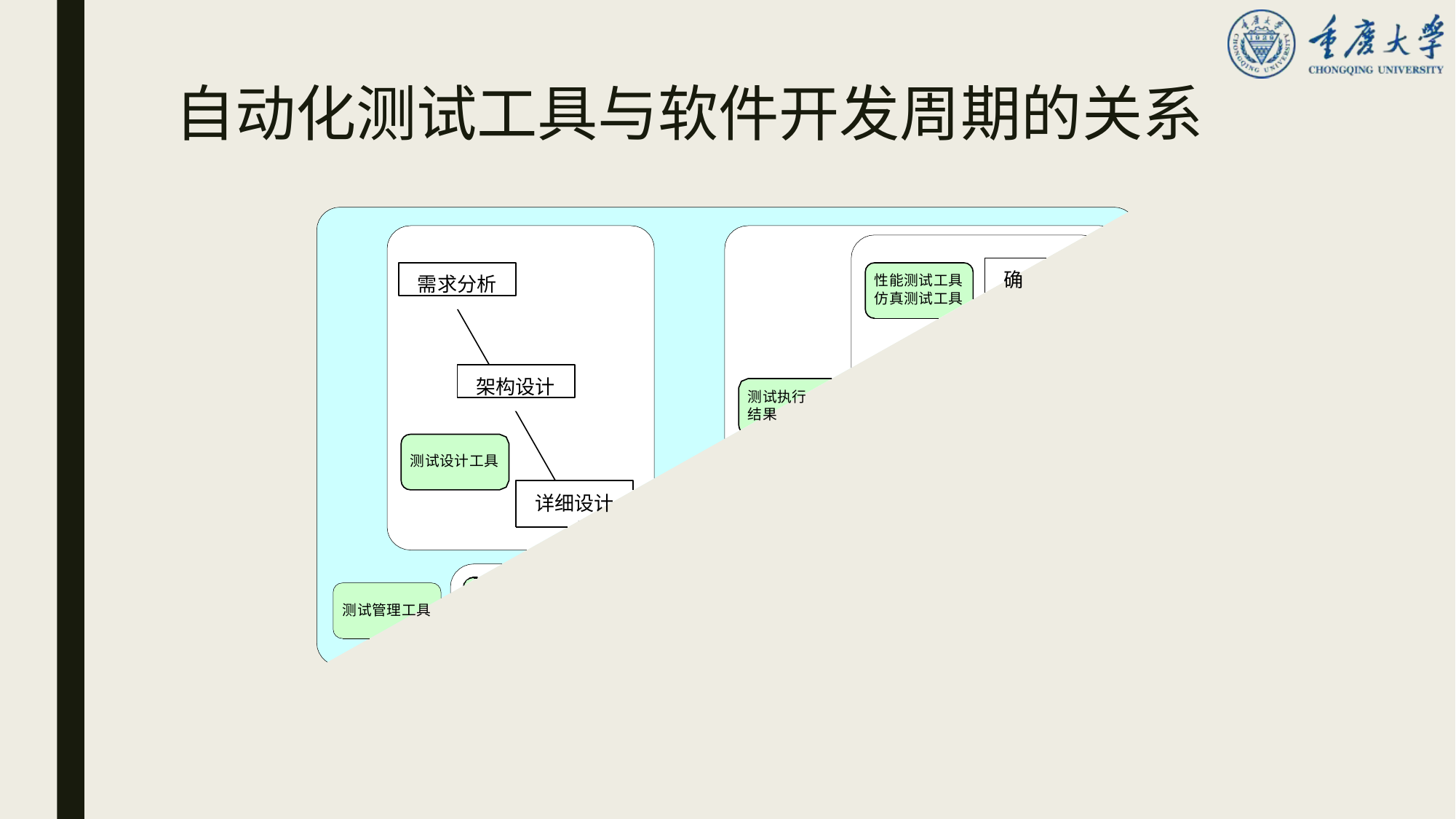

# 自动化测试工具与软件开发周期的关系

需求分析

确
性能测试工具 仿真测试工具

架构设计

测试执行 结果

测试设计工具

详细设计

测试管理工具